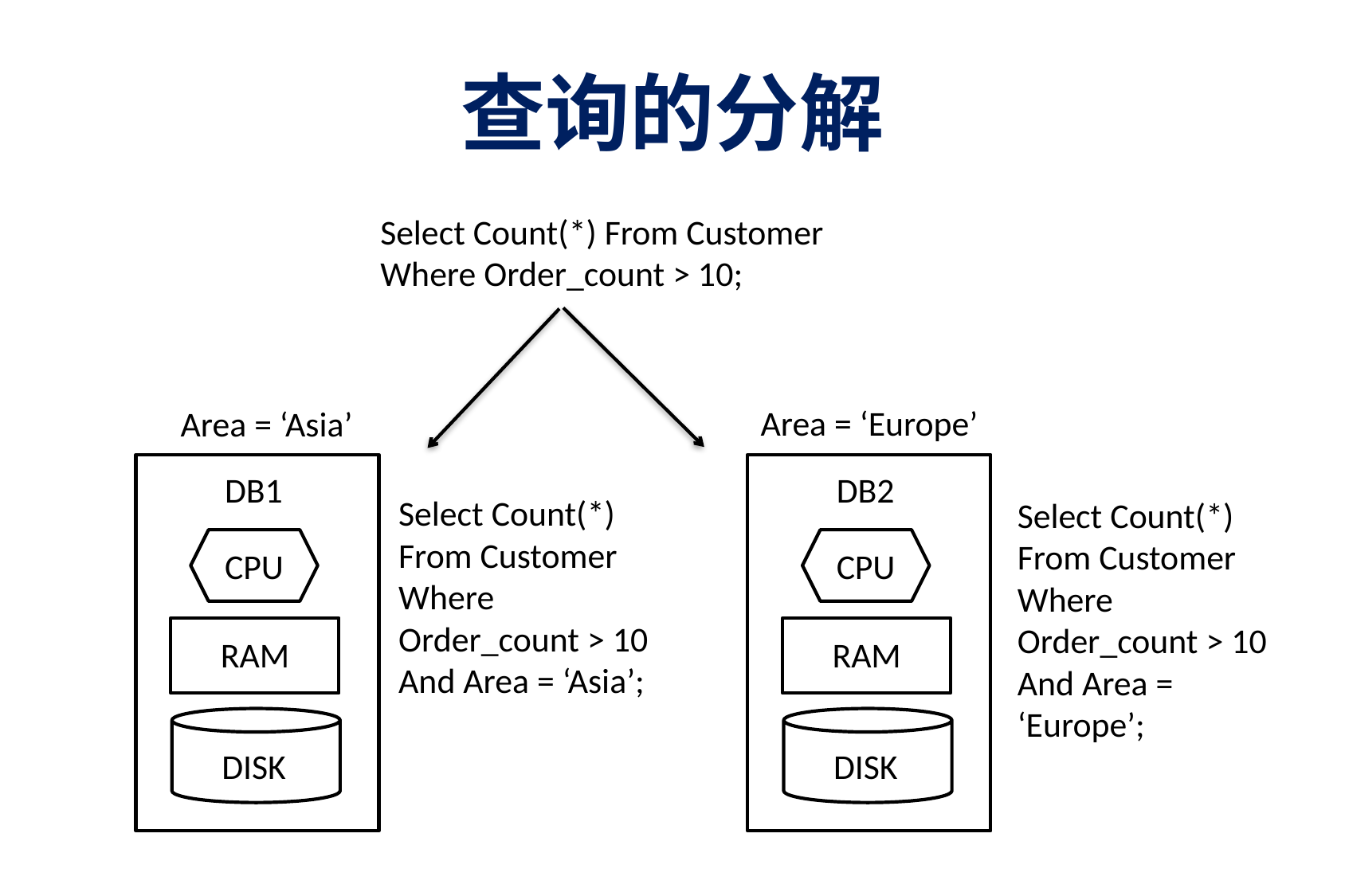

# 查询的分解
Select Count(*) From Customer
Where Order_count > 10;
Area = ‘Europe’
Area = ‘Asia’

DB1
CPU

RAM

DISK

DB2
CPU

RAM

DISK
Select Count(*) From Customer
Where Order_count > 10
And Area = ‘Asia’;
Select Count(*) From Customer
Where
Order_count > 10
And Area = ‘Europe’;